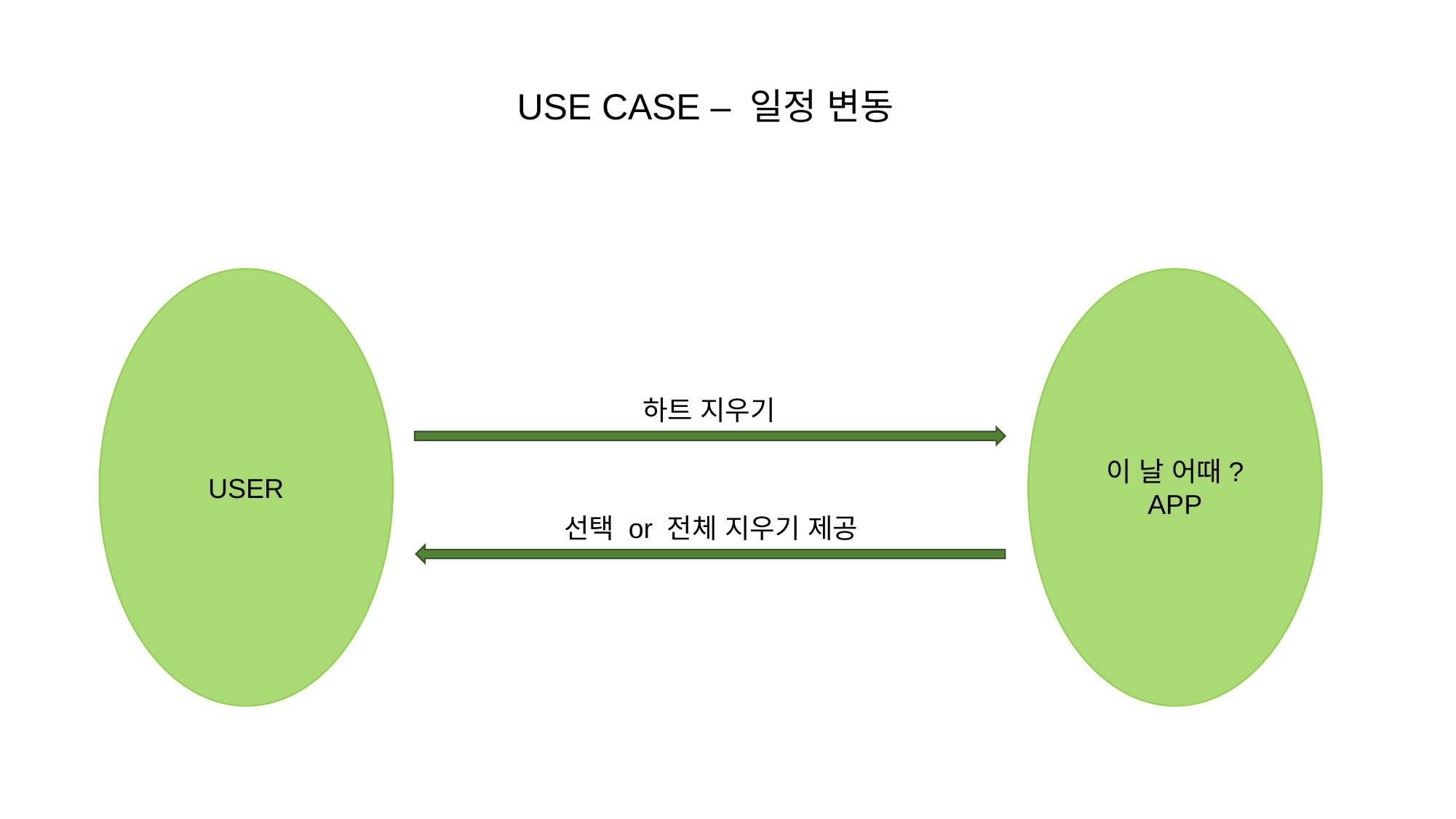

USE CASE – 일정 변동
USER
이 날 어때?
APP
하트 지우기

선택 or 전체 지우기 제공